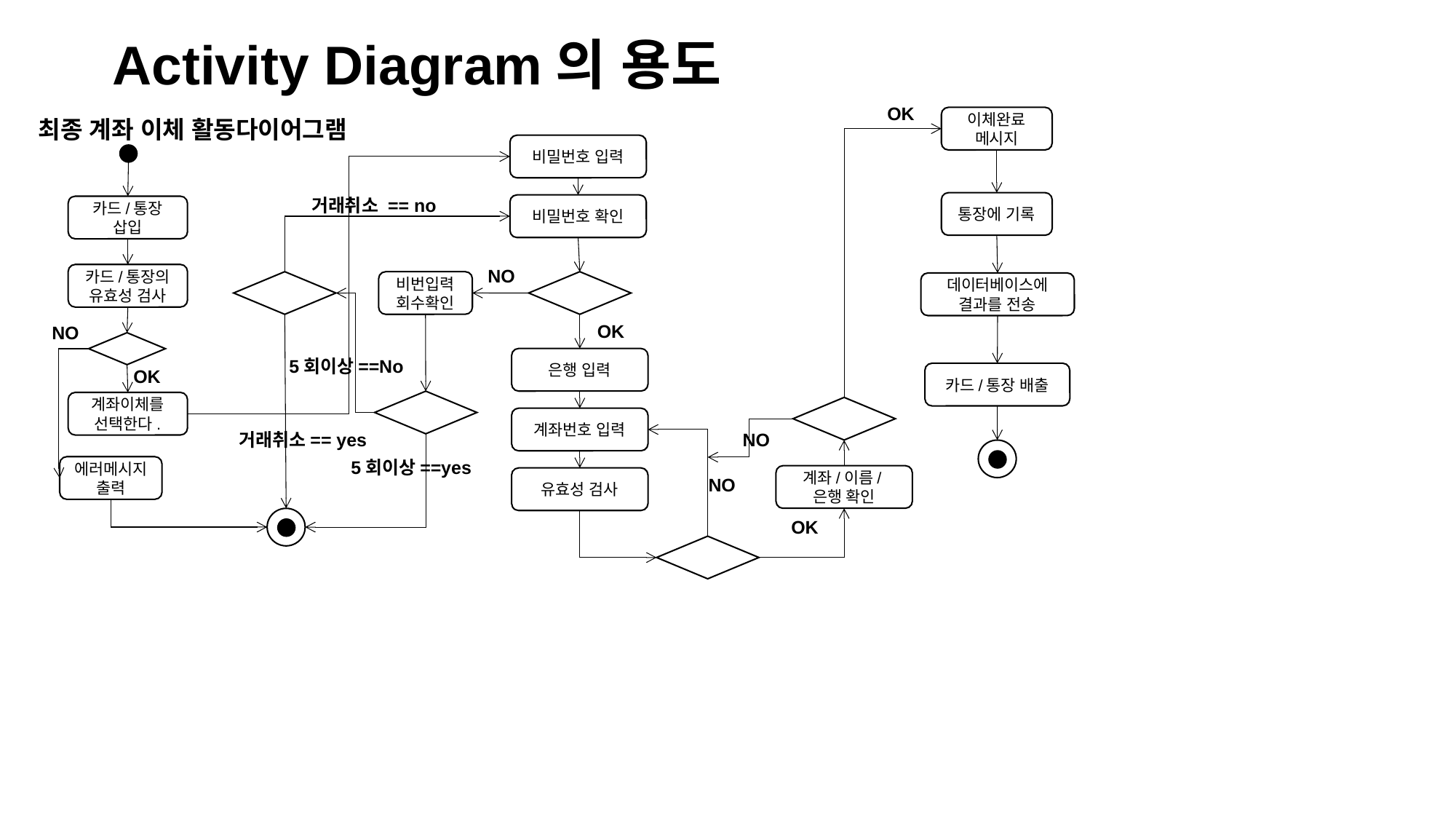

Activity Diagram의 용도
최종 계좌 이체 활동다이어그램
OK
이체완료 메시지
비밀번호 입력

거래취소 == no
통장에 기록
비밀번호 확인
카드/통장 삽입
NO
카드/통장의 유효성 검사

비번입력회수확인

데이터베이스에 결과를 전송
OK
NO

은행 입력
5회이상==No
OK
카드/통장 배출

계좌이체를 선택한다.

계좌번호 입력
거래취소== yes
NO

5회이상==yes
에러메시지 출력
계좌/이름/은행 확인
유효성 검사
NO

OK